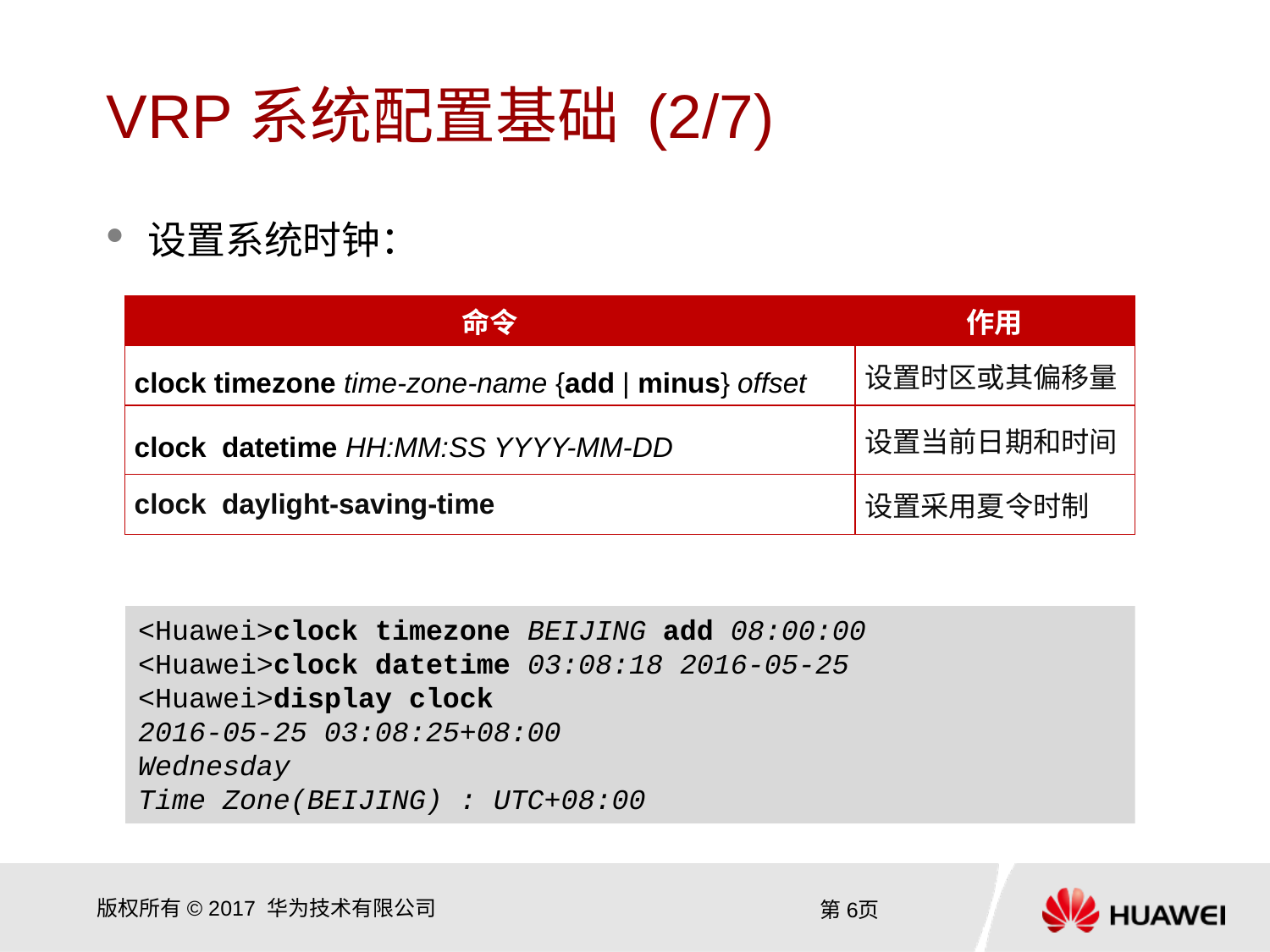

# VRP系统配置基础 (2/7)
设置系统时钟：

| 命令 | 作用 |
| --- | --- |
| clock timezone time-zone-name {add | minus} offset | 设置时区或其偏移量 |
| clock datetime HH:MM:SS YYYY-MM-DD | 设置当前日期和时间 |
| clock daylight-saving-time | 设置采用夏令时制 |
<Huawei>clock timezone BEIJING add 08:00:00
<Huawei>clock datetime 03:08:18 2016-05-25
<Huawei>display clock
2016-05-25 03:08:25+08:00
Wednesday
Time Zone(BEIJING) : UTC+08:00